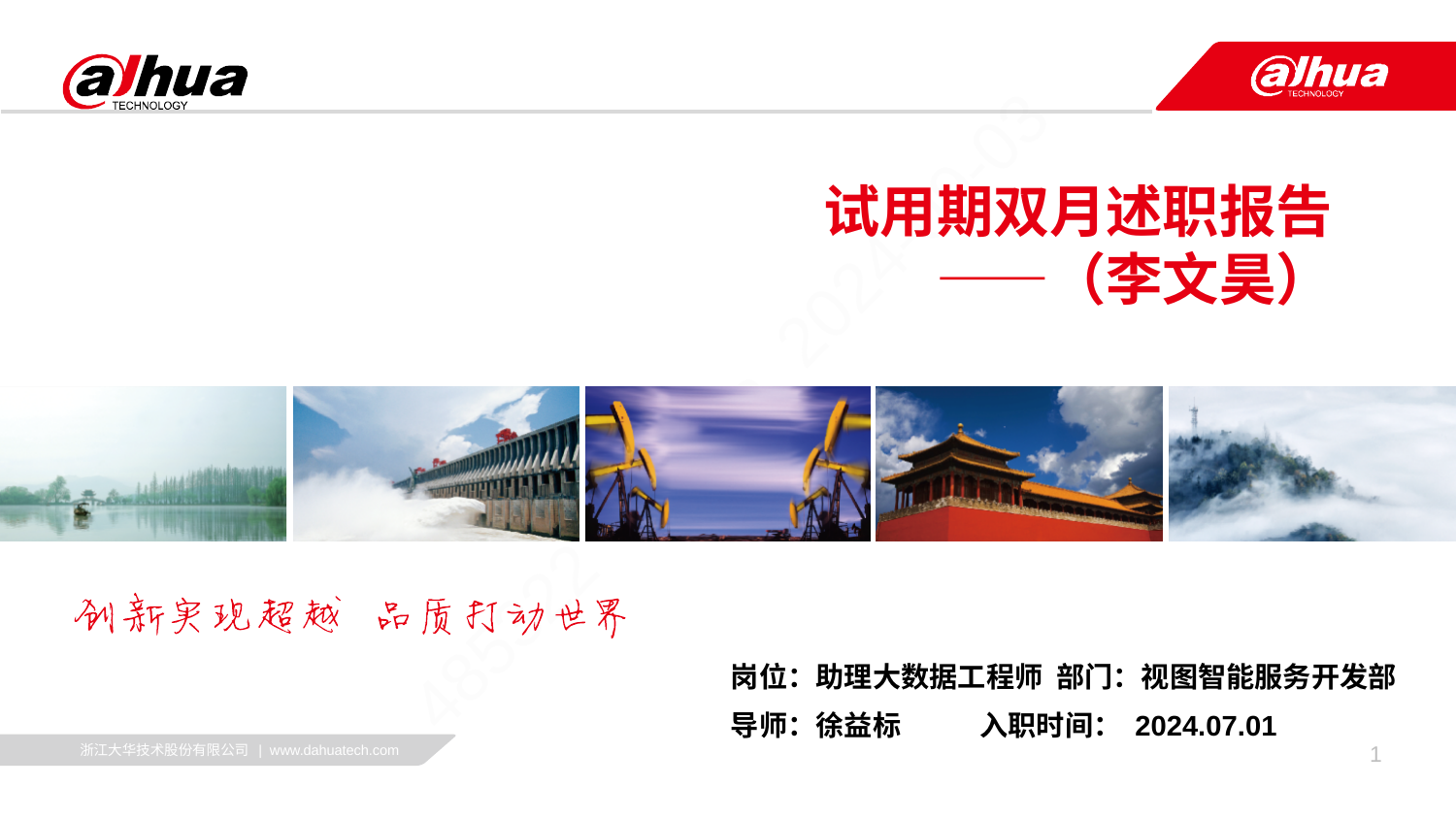

试用期双月述职报告
           ——（李文昊）
岗位：助理大数据工程师  部门：视图智能服务开发部
导师：徐益标            入职时间： 2024.07.01